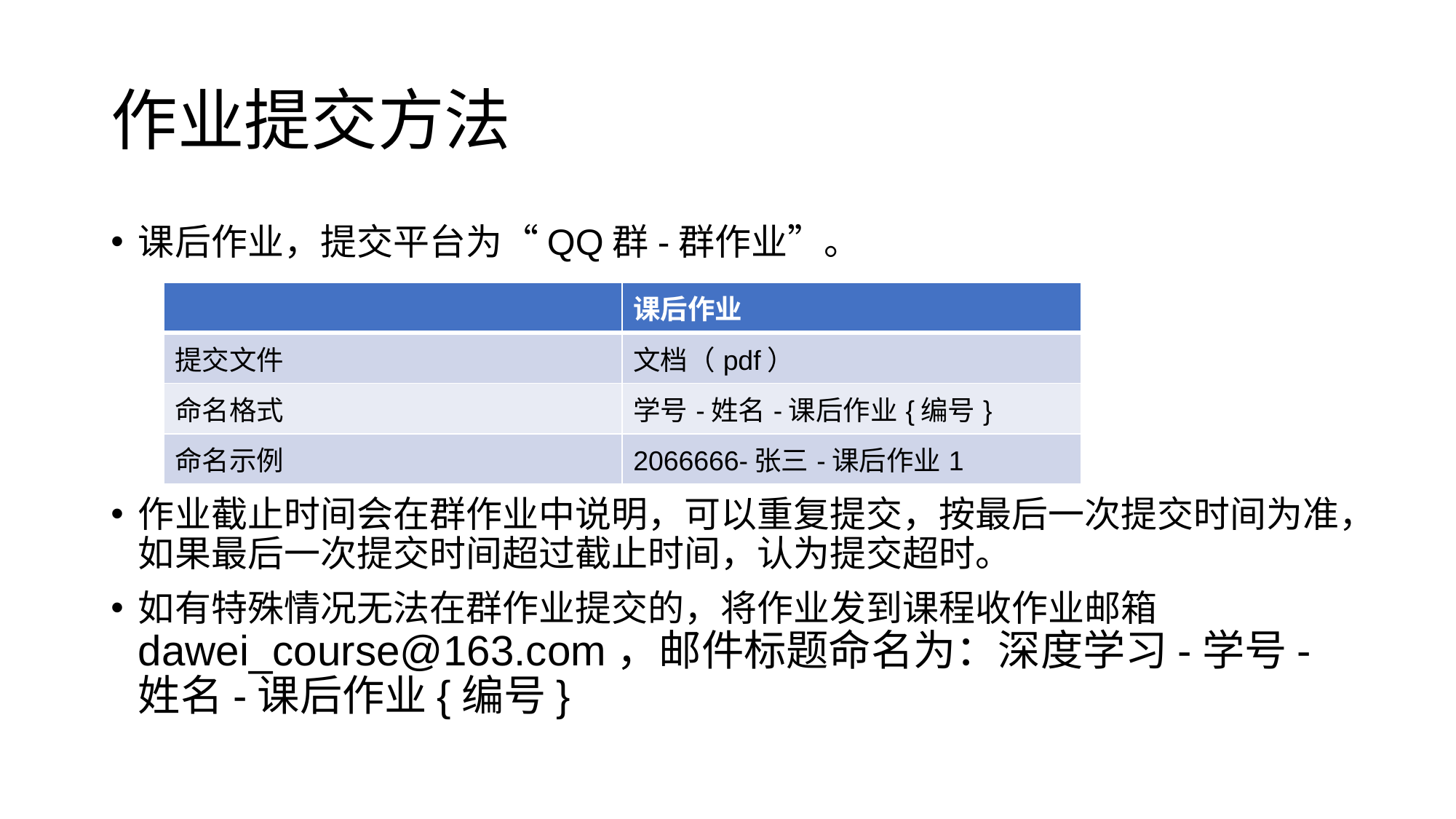

# 作业提交方法
课后作业，提交平台为“QQ群-群作业”。

作业截止时间会在群作业中说明，可以重复提交，按最后一次提交时间为准，如果最后一次提交时间超过截止时间，认为提交超时。
如有特殊情况无法在群作业提交的，将作业发到课程收作业邮箱dawei_course@163.com，邮件标题命名为：深度学习-学号-姓名-课后作业{编号}

|  | 课后作业 |
| --- | --- |
| 提交文件 | 文档（pdf） |
| 命名格式 | 学号-姓名-课后作业{编号} |
| 命名示例 | 2066666-张三-课后作业1 |